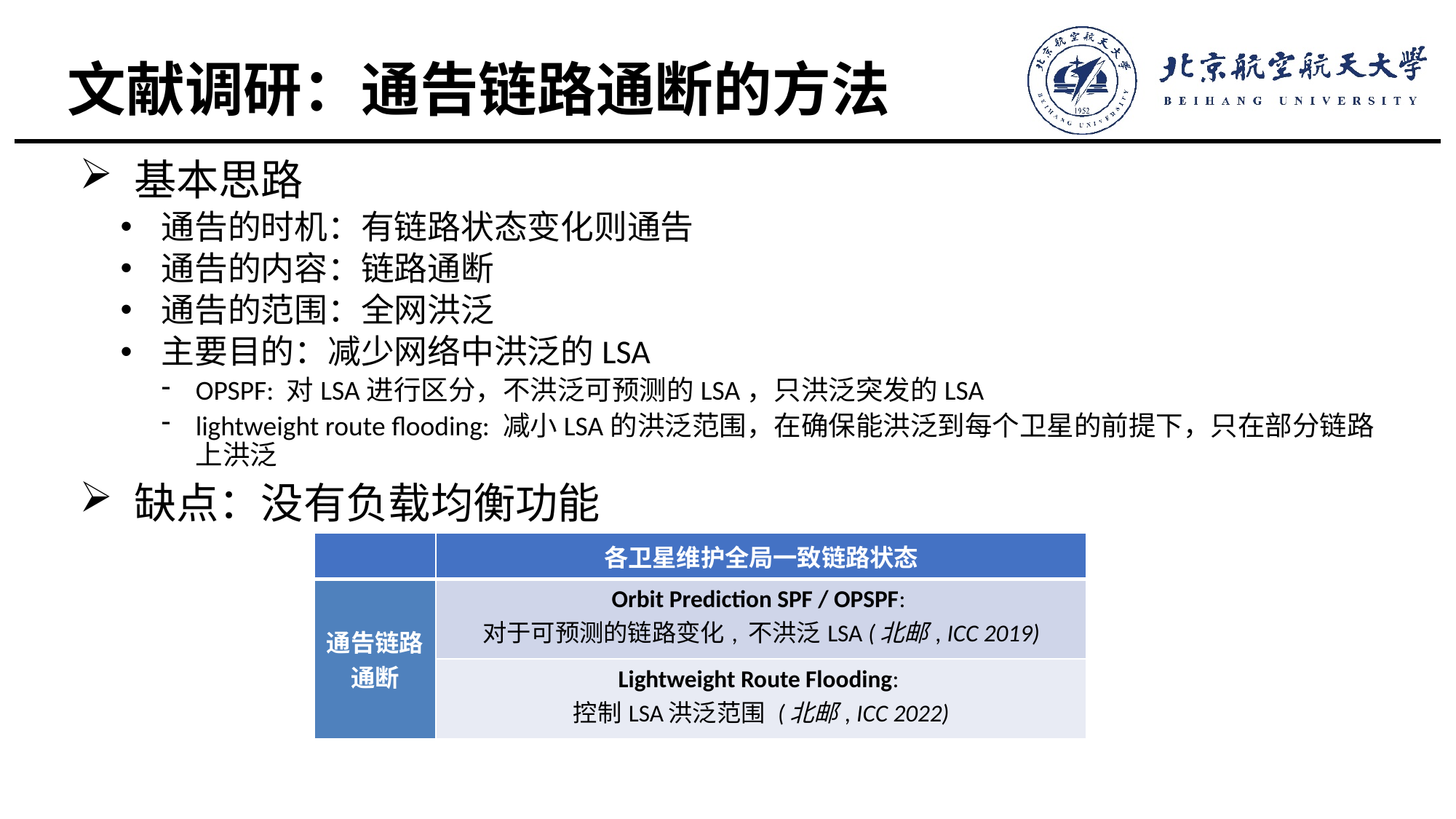

# 文献调研：通告链路通断的方法
基本思路
通告的时机：有链路状态变化则通告
通告的内容：链路通断
通告的范围：全网洪泛
主要目的：减少网络中洪泛的LSA
OPSPF: 对LSA进行区分，不洪泛可预测的LSA，只洪泛突发的LSA
lightweight route flooding: 减小LSA的洪泛范围，在确保能洪泛到每个卫星的前提下，只在部分链路上洪泛
缺点：没有负载均衡功能
|  | 各卫星维护全局一致链路状态 |
| --- | --- |
| 通告链路通断 | Orbit Prediction SPF / OPSPF: 对于可预测的链路变化, 不洪泛LSA (北邮, ICC 2019) |
|  | Lightweight Route Flooding: 控制LSA洪泛范围 (北邮, ICC 2022) |
6